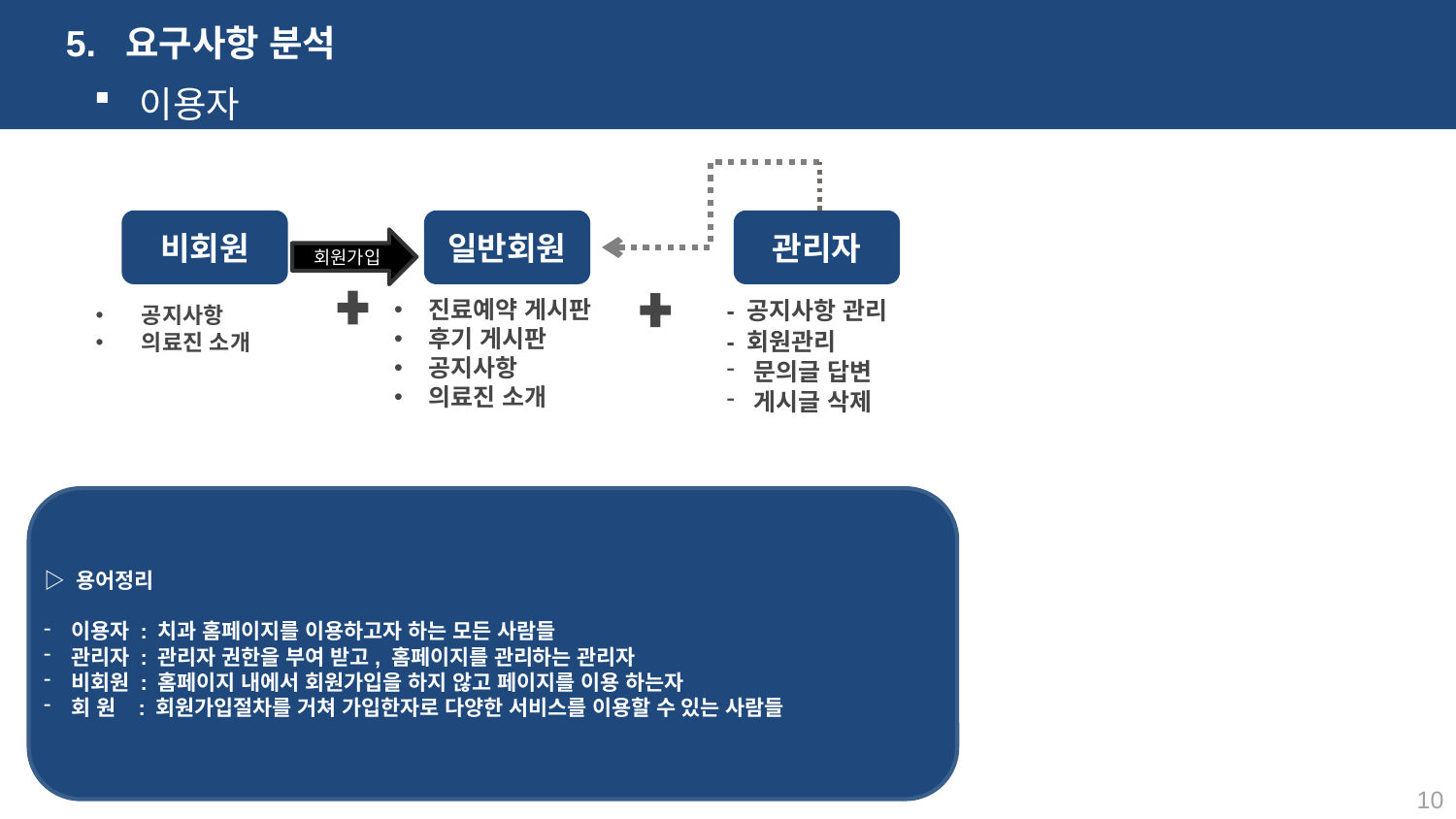

5.  요구사항 분석
이용자
관리자
비회원
일반회원
회원가입

- 공지사항 관리
- 회원관리
문의글 답변
게시글 삭제
진료예약 게시판
후기 게시판
공지사항
의료진 소개
 공지사항
 의료진 소개

▷ 용어정리

이용자 : 치과 홈페이지를 이용하고자 하는 모든 사람들
관리자 : 관리자 권한을 부여 받고, 홈페이지를 관리하는 관리자
비회원 : 홈페이지 내에서 회원가입을 하지 않고 페이지를 이용 하는자
회 원   : 회원가입절차를 거쳐 가입한자로 다양한 서비스를 이용할 수 있는 사람들
10